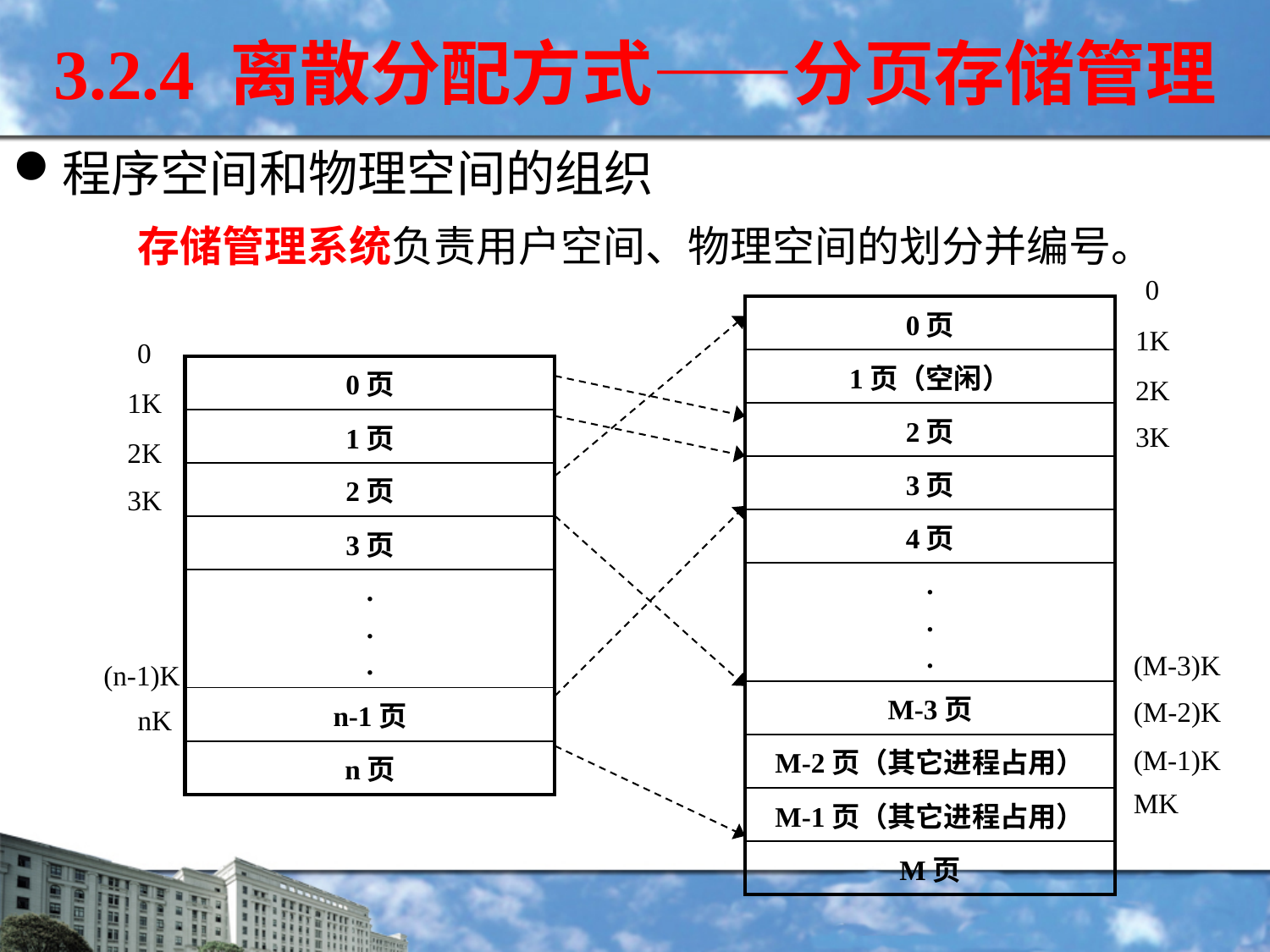

3.2.4 离散分配方式——分页存储管理
程序空间和物理空间的组织
            存储管理系统负责用户空间、物理空间的划分并编号。
0
| 0页 |
| --- |
| 1页（空闲） |
| 2页 |
| 3页 |
| 4页 |
| . . . |
| M-3页 |
| M-2页（其它进程占用） |
| M-1页（其它进程占用） |
| M页 |

1K
0
| 0页 |
| --- |
| 1页 |
| 2页 |
| 3页 |
| . . . |
| n-1页 |
| n页 |
2K

1K
3K

2K
3K

(M-3)K
(n-1)K
(M-2)K
nK
(M-1)K

MK